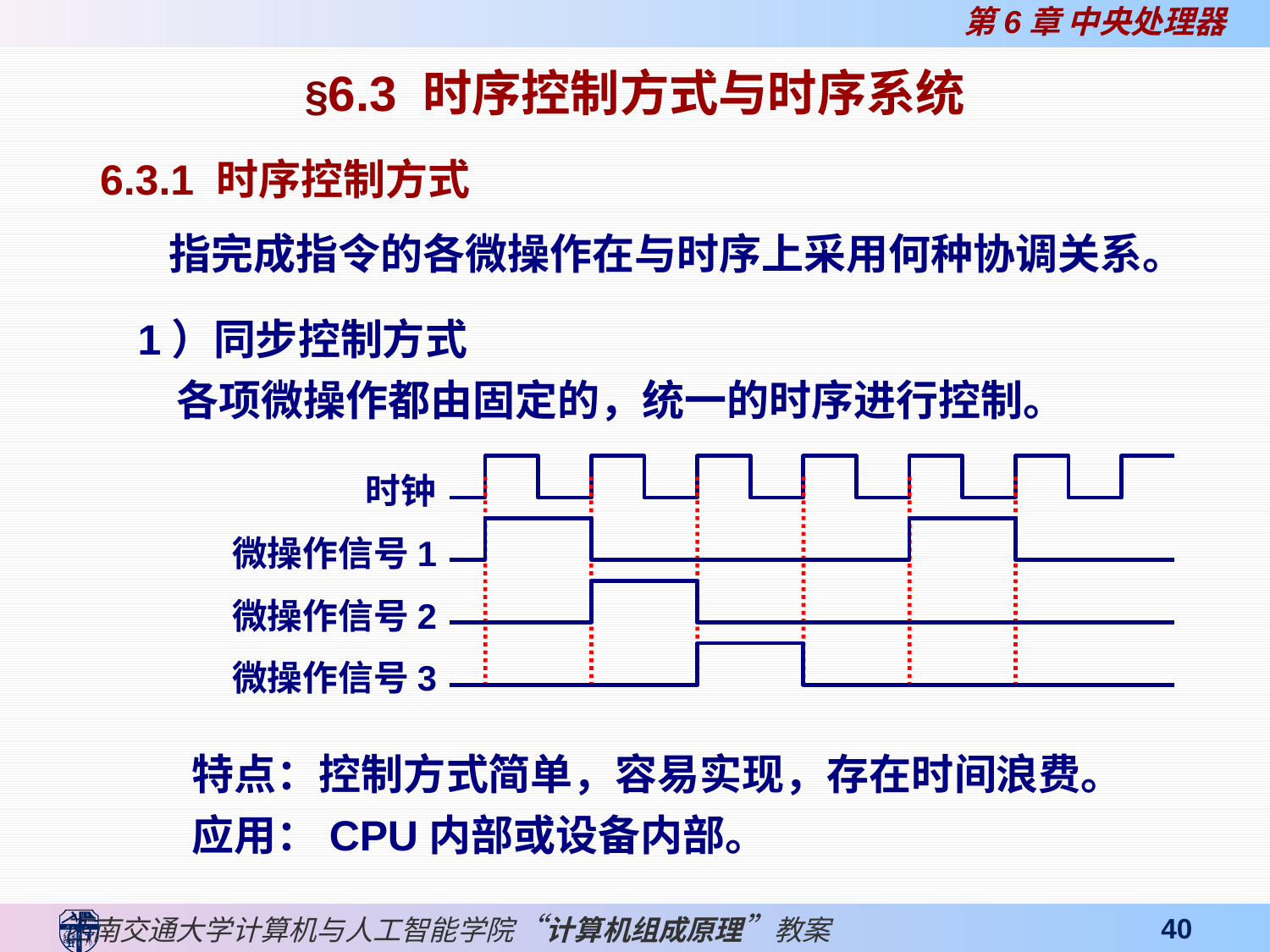

§6.3 时序控制方式与时序系统
6.3.1 时序控制方式
  指完成指令的各微操作在与时序上采用何种协调关系。
1）同步控制方式
   各项微操作都由固定的，统一的时序进行控制。
时钟

微操作信号1

微操作信号2

微操作信号3

 特点：控制方式简单，容易实现，存在时间浪费。
 应用：CPU内部或设备内部。